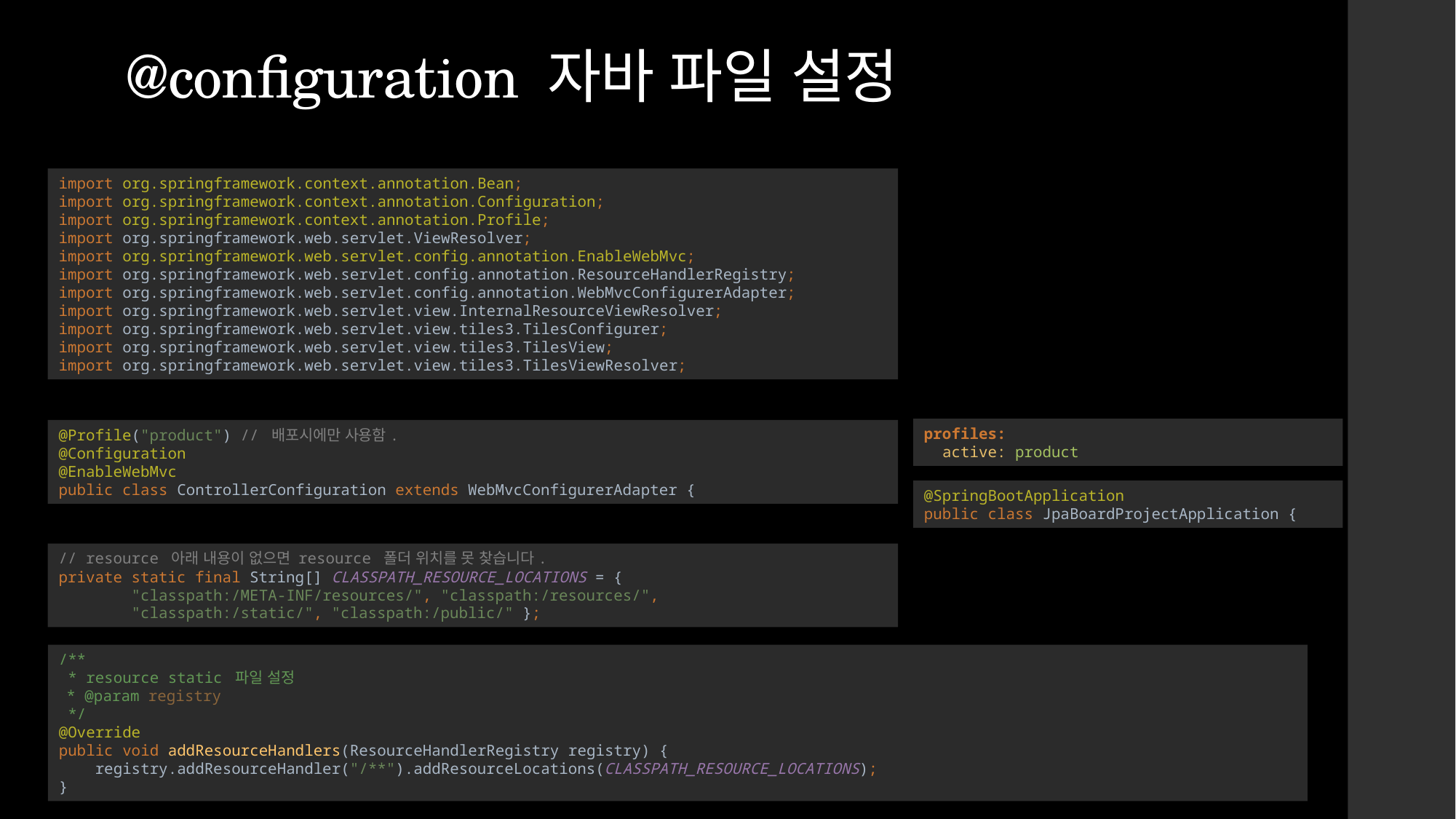

# @configuration 자바 파일 설정
import org.springframework.context.annotation.Bean;
import org.springframework.context.annotation.Configuration;
import org.springframework.context.annotation.Profile;
import org.springframework.web.servlet.ViewResolver;
import org.springframework.web.servlet.config.annotation.EnableWebMvc;
import org.springframework.web.servlet.config.annotation.ResourceHandlerRegistry;
import org.springframework.web.servlet.config.annotation.WebMvcConfigurerAdapter;
import org.springframework.web.servlet.view.InternalResourceViewResolver;
import org.springframework.web.servlet.view.tiles3.TilesConfigurer;
import org.springframework.web.servlet.view.tiles3.TilesView;
import org.springframework.web.servlet.view.tiles3.TilesViewResolver;
profiles:
  active: product
@Profile("product") // 배포시에만 사용함.
@Configuration
@EnableWebMvc
public class ControllerConfiguration extends WebMvcConfigurerAdapter {
@SpringBootApplication
public class JpaBoardProjectApplication {
// resource 아래 내용이 없으면 resource 폴더 위치를 못 찾습니다.
private static final String[] CLASSPATH_RESOURCE_LOCATIONS = {
        "classpath:/META-INF/resources/", "classpath:/resources/",
        "classpath:/static/", "classpath:/public/" };
/**
 * resource static 파일 설정
 * @param registry
 */
@Override
public void addResourceHandlers(ResourceHandlerRegistry registry) {
    registry.addResourceHandler("/**").addResourceLocations(CLASSPATH_RESOURCE_LOCATIONS);
}